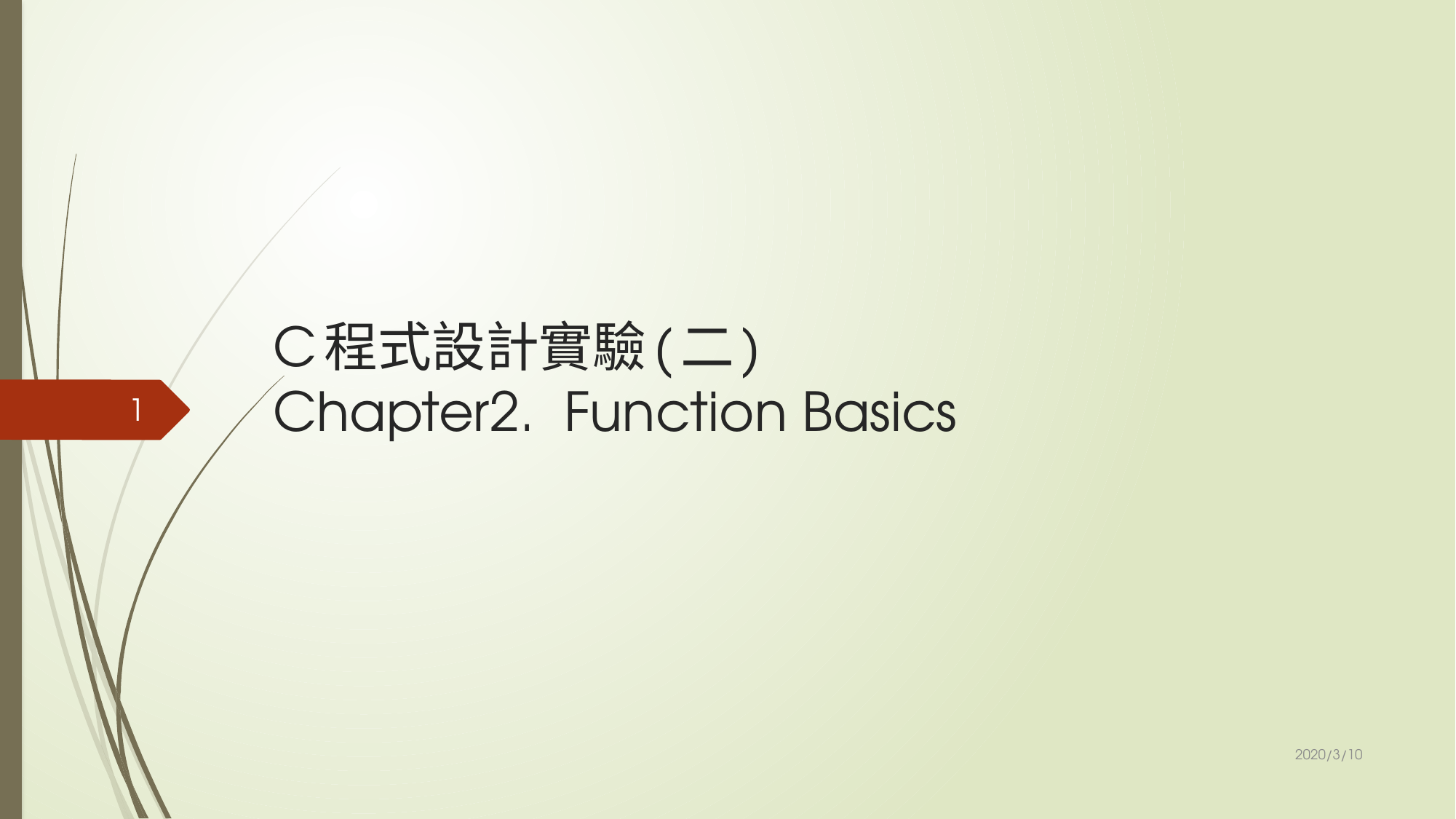

# C程式設計實驗(二) Chapter2.  Function Basics
1
2020/3/10